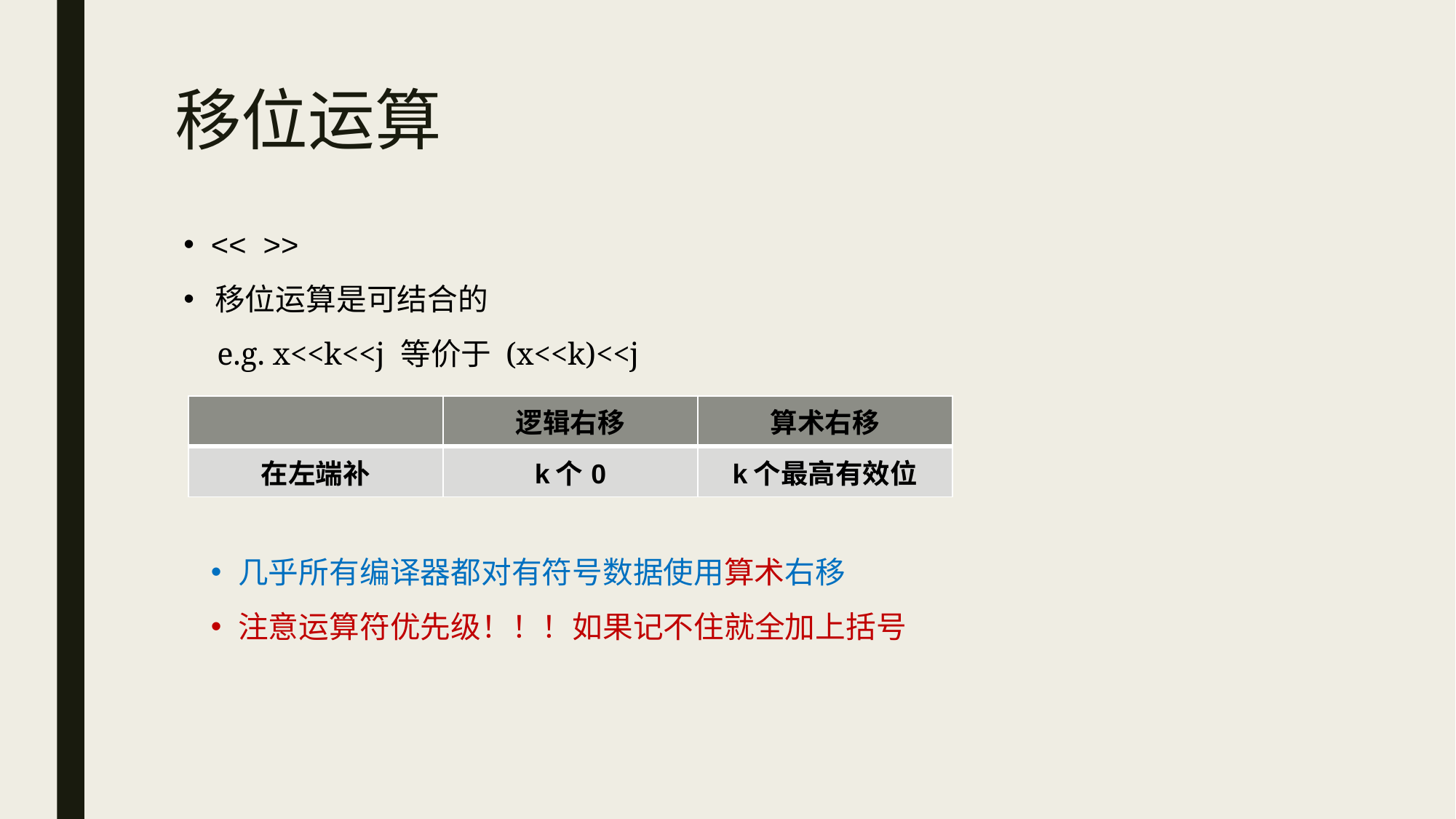

# 移位运算
  <<  >>
  移位运算是可结合的
    e.g. x<<k<<j 等价于 (x<<k)<<j

几乎所有编译器都对有符号数据使用算术右移
注意运算符优先级！！！如果记不住就全加上括号

|  | 逻辑右移 | 算术右移 |
| --- | --- | --- |
| 在左端补 | k个0 | k个最高有效位 |